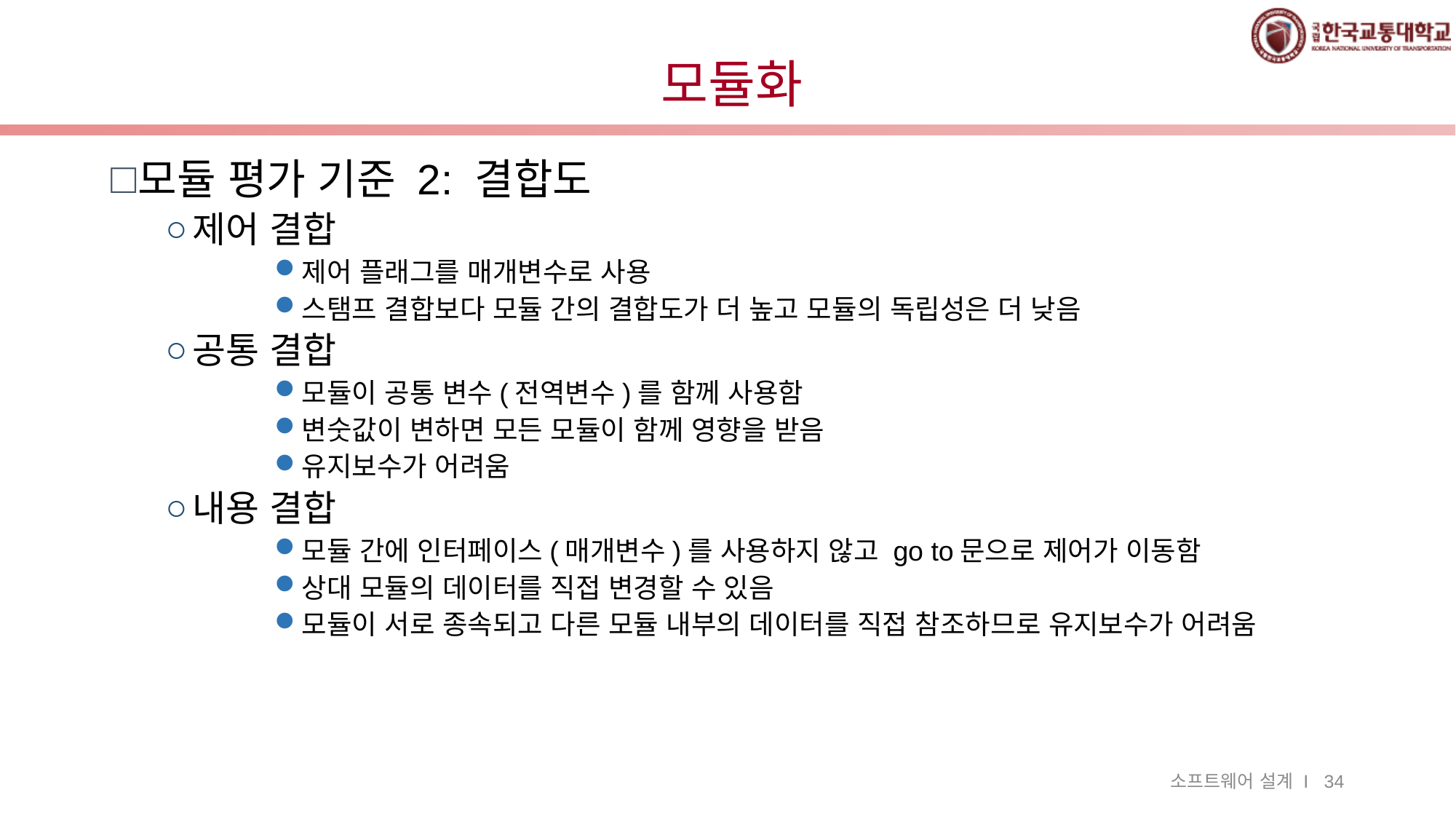

# 모듈화
모듈 평가 기준 2: 결합도
제어 결합
제어 플래그를 매개변수로 사용
스탬프 결합보다 모듈 간의 결합도가 더 높고 모듈의 독립성은 더 낮음
공통 결합
모듈이 공통 변수(전역변수)를 함께 사용함
변숫값이 변하면 모든 모듈이 함께 영향을 받음
유지보수가 어려움
내용 결합
모듈 간에 인터페이스(매개변수)를 사용하지 않고 go to문으로 제어가 이동함
상대 모듈의 데이터를 직접 변경할 수 있음
모듈이 서로 종속되고 다른 모듈 내부의 데이터를 직접 참조하므로 유지보수가 어려움

소프트웨어 설계 I   34